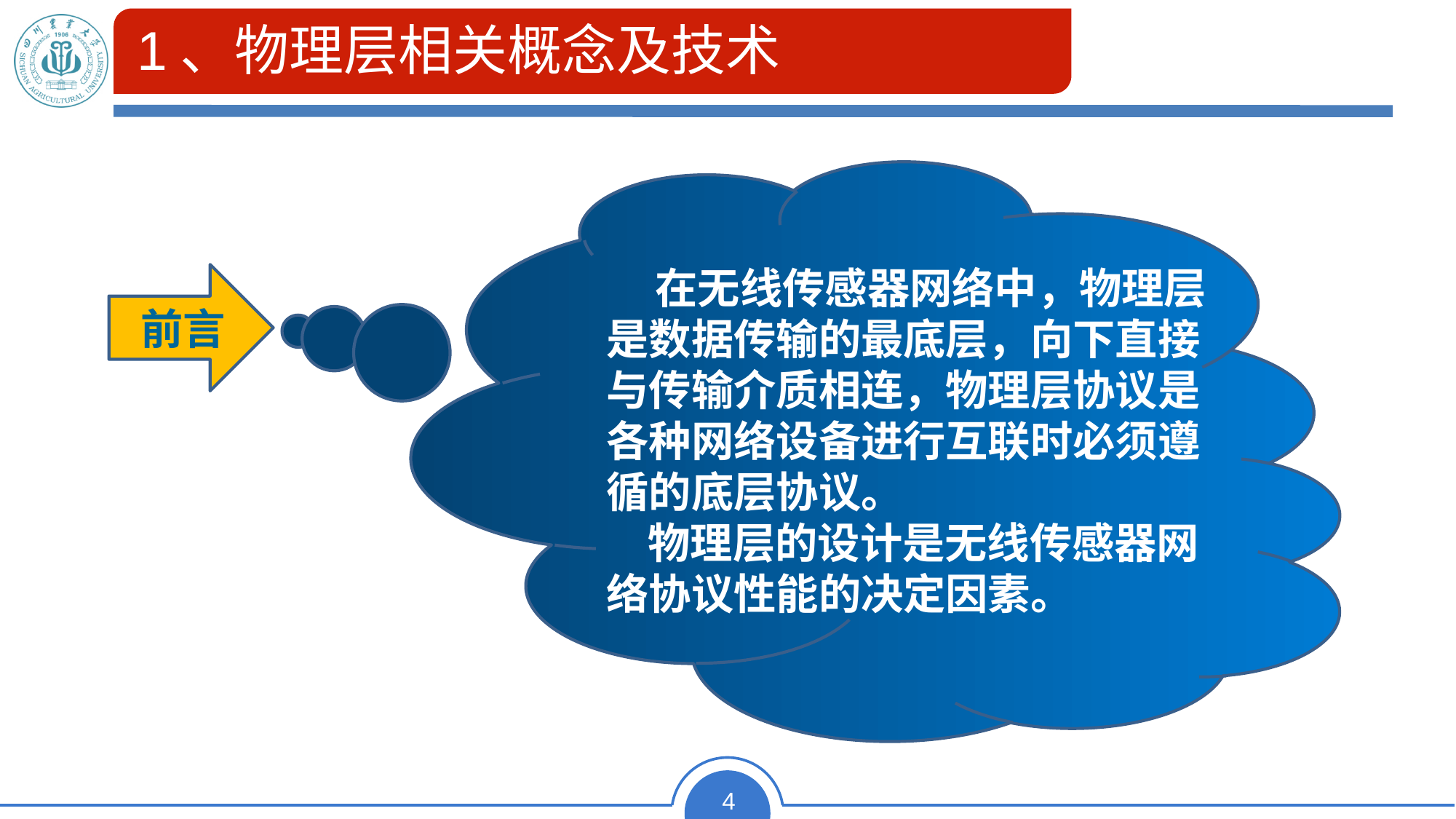

# 1、物理层相关概念及技术
    在无线传感器网络中，物理层是数据传输的最底层，向下直接与传输介质相连，物理层协议是各种网络设备进行互联时必须遵循的底层协议。
    物理层的设计是无线传感器网络协议性能的决定因素。

前言